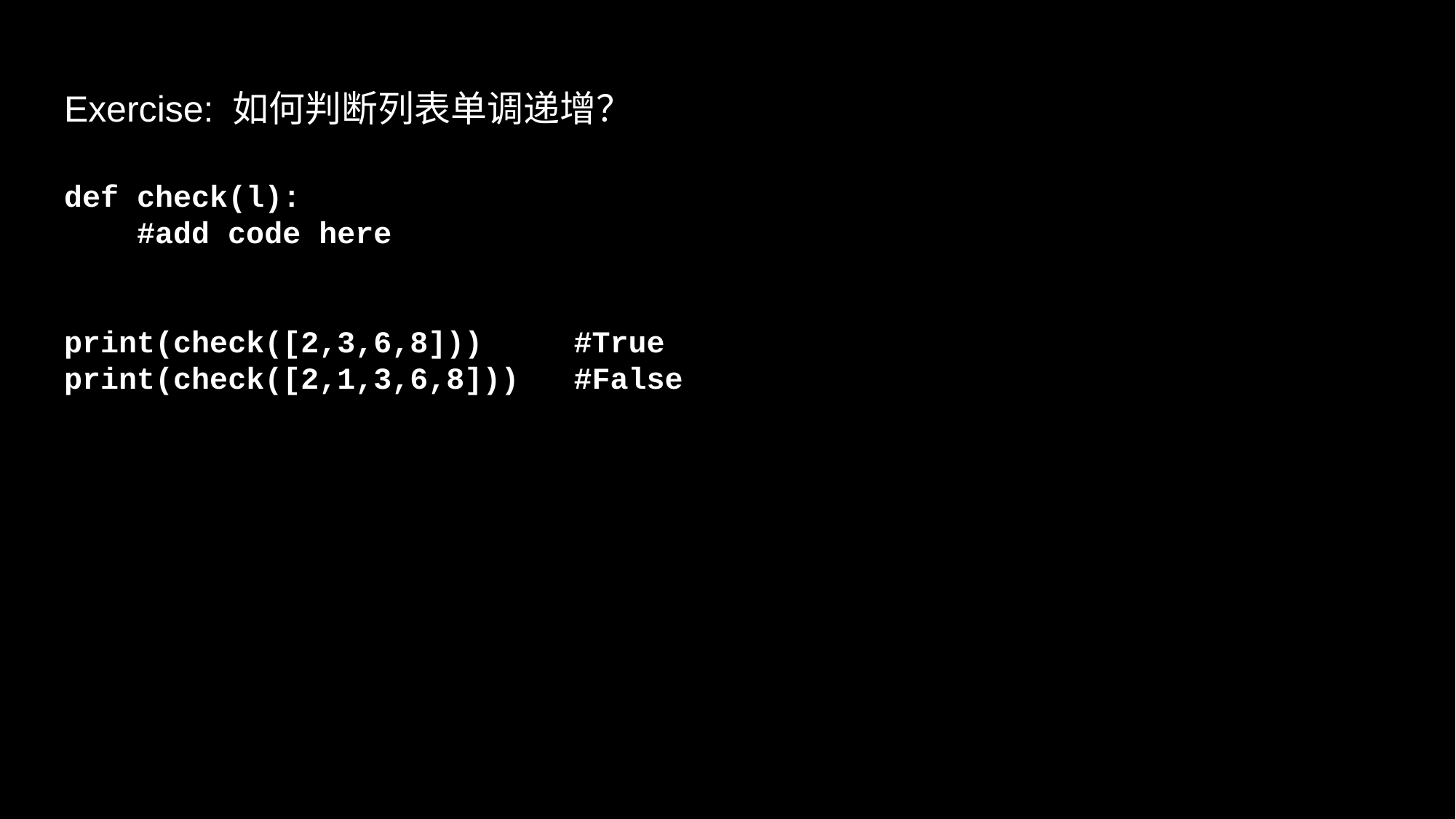

# Exercise: 如何判断列表单调递增？
def check(l):
    #add code here

print(check([2,3,6,8]))     #True
print(check([2,1,3,6,8]))   #False